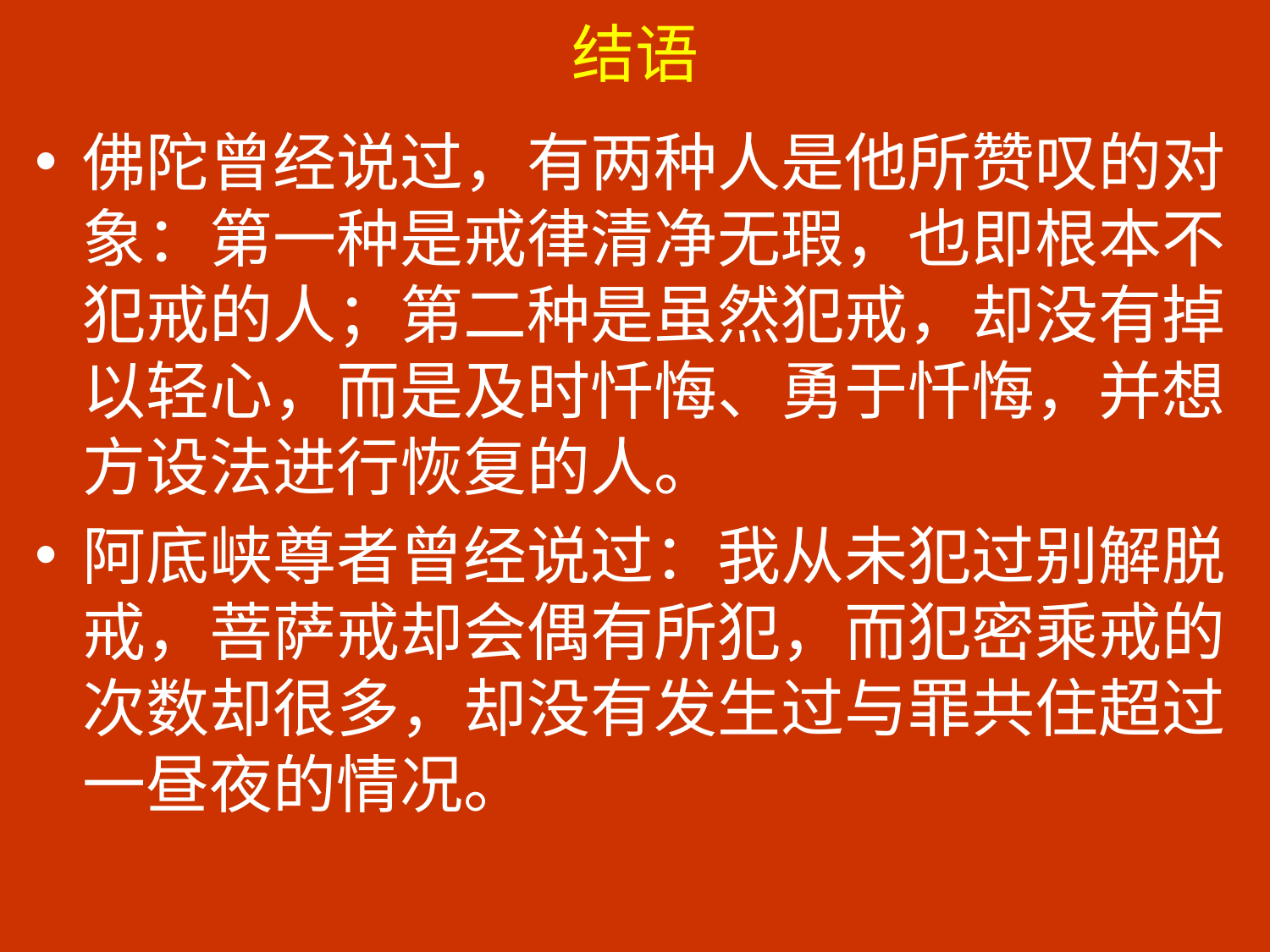

# 结语
佛陀曾经说过，有两种人是他所赞叹的对象：第一种是戒律清净无瑕，也即根本不犯戒的人；第二种是虽然犯戒，却没有掉以轻心，而是及时忏悔、勇于忏悔，并想方设法进行恢复的人。
阿底峡尊者曾经说过：我从未犯过别解脱戒，菩萨戒却会偶有所犯，而犯密乘戒的次数却很多，却没有发生过与罪共住超过一昼夜的情况。